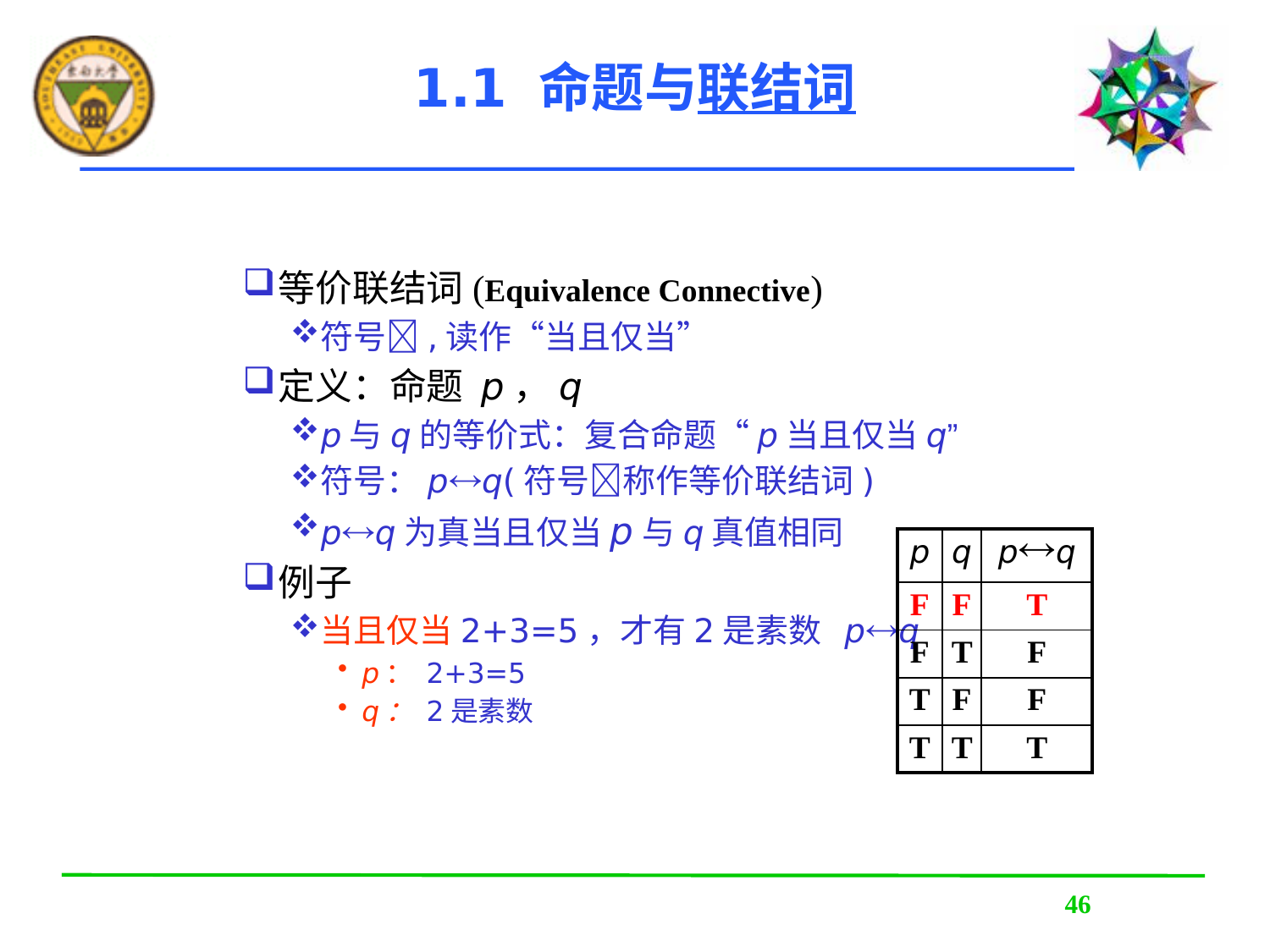

# 1.1 命题与联结词
等价联结词(Equivalence Connective)
符号↔,读作“当且仅当”
定义：命题 p，q
p与q的等价式：复合命题“p当且仅当q”
符号：p↔q(符号↔称作等价联结词)
p↔q为真当且仅当p与q真值相同
例子
当且仅当2+3=5，才有2是素数  p↔q
p： 2+3=5
q： 2是素数
| p | q | p↔q |
| --- | --- | --- |
| F | F | T |
| F | T | F |
| T | F | F |
| T | T | T |